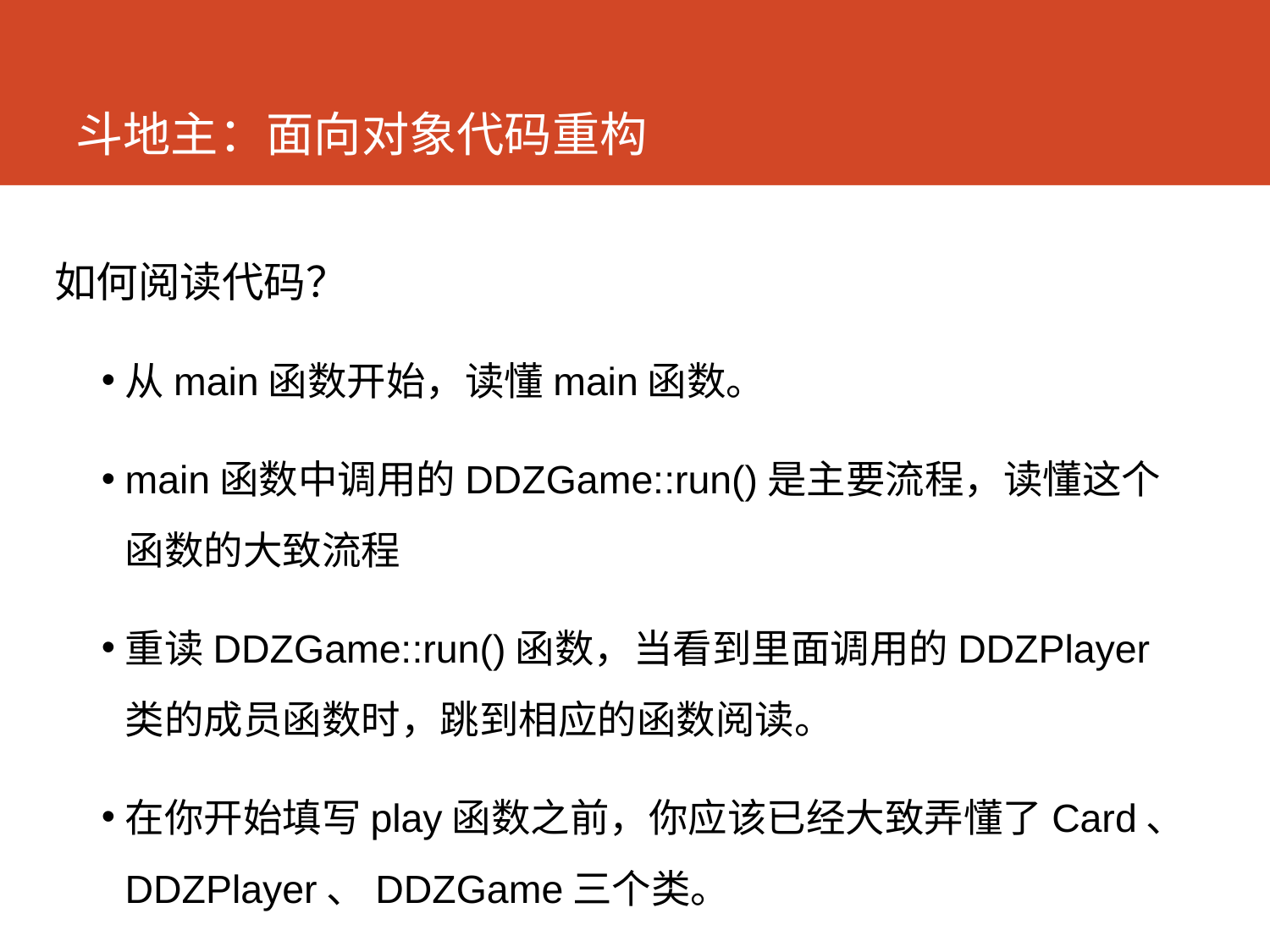

# 斗地主：面向对象代码重构
如何阅读代码？
从main函数开始，读懂main函数。
main函数中调用的DDZGame::run()是主要流程，读懂这个函数的大致流程
重读DDZGame::run()函数，当看到里面调用的DDZPlayer类的成员函数时，跳到相应的函数阅读。
在你开始填写play函数之前，你应该已经大致弄懂了Card、DDZPlayer、DDZGame三个类。